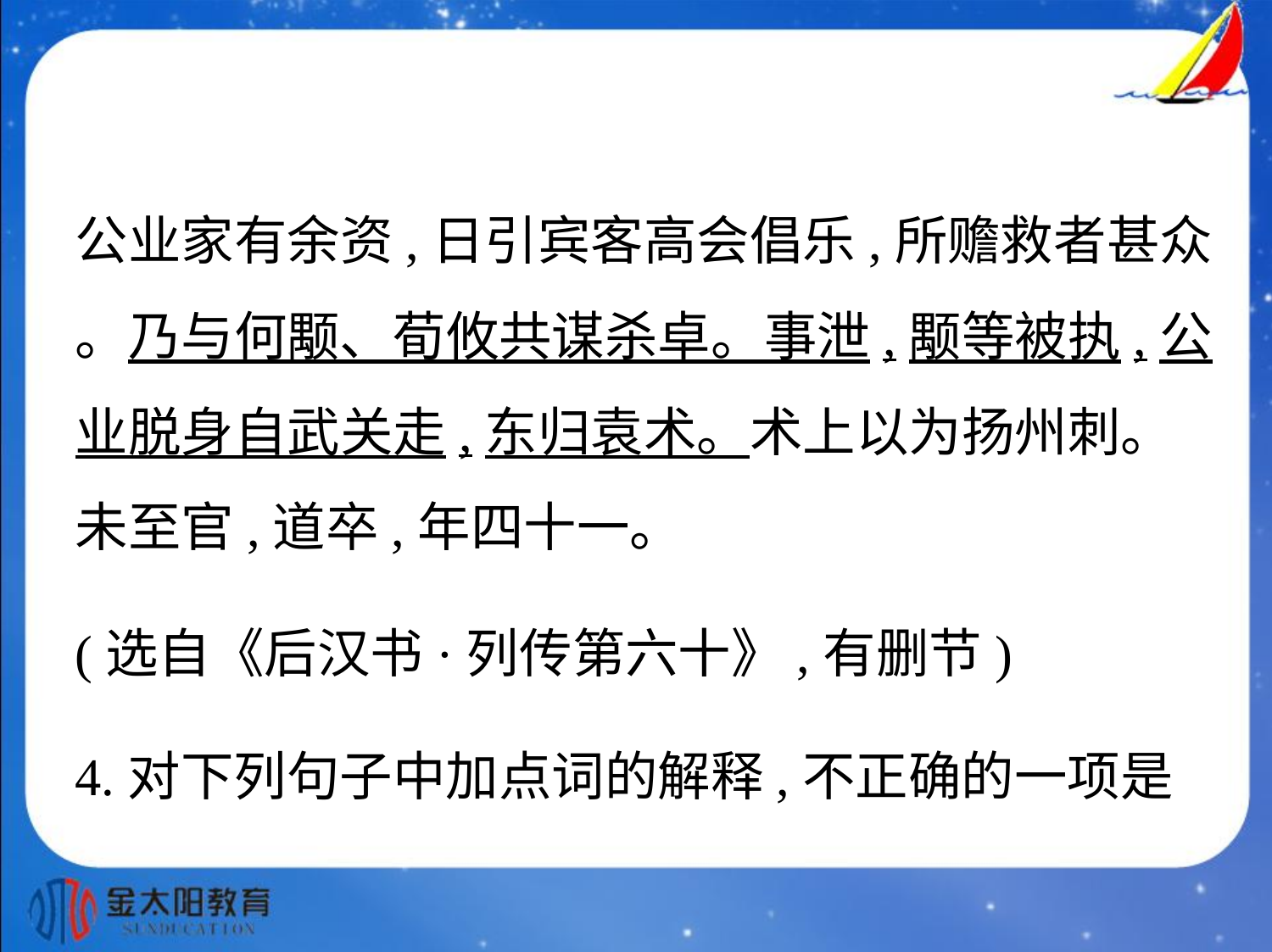

公业家有余资,日引宾客高会倡乐,所赡救者甚众
。乃与何颙、荀攸共谋杀卓。事泄,颙等被执,公
业脱身自武关走,东归袁术。术上以为扬州刺。
未至官,道卒,年四十一。
(选自《后汉书·列传第六十》,有删节)
4.对下列句子中加点词的解释,不正确的一项是